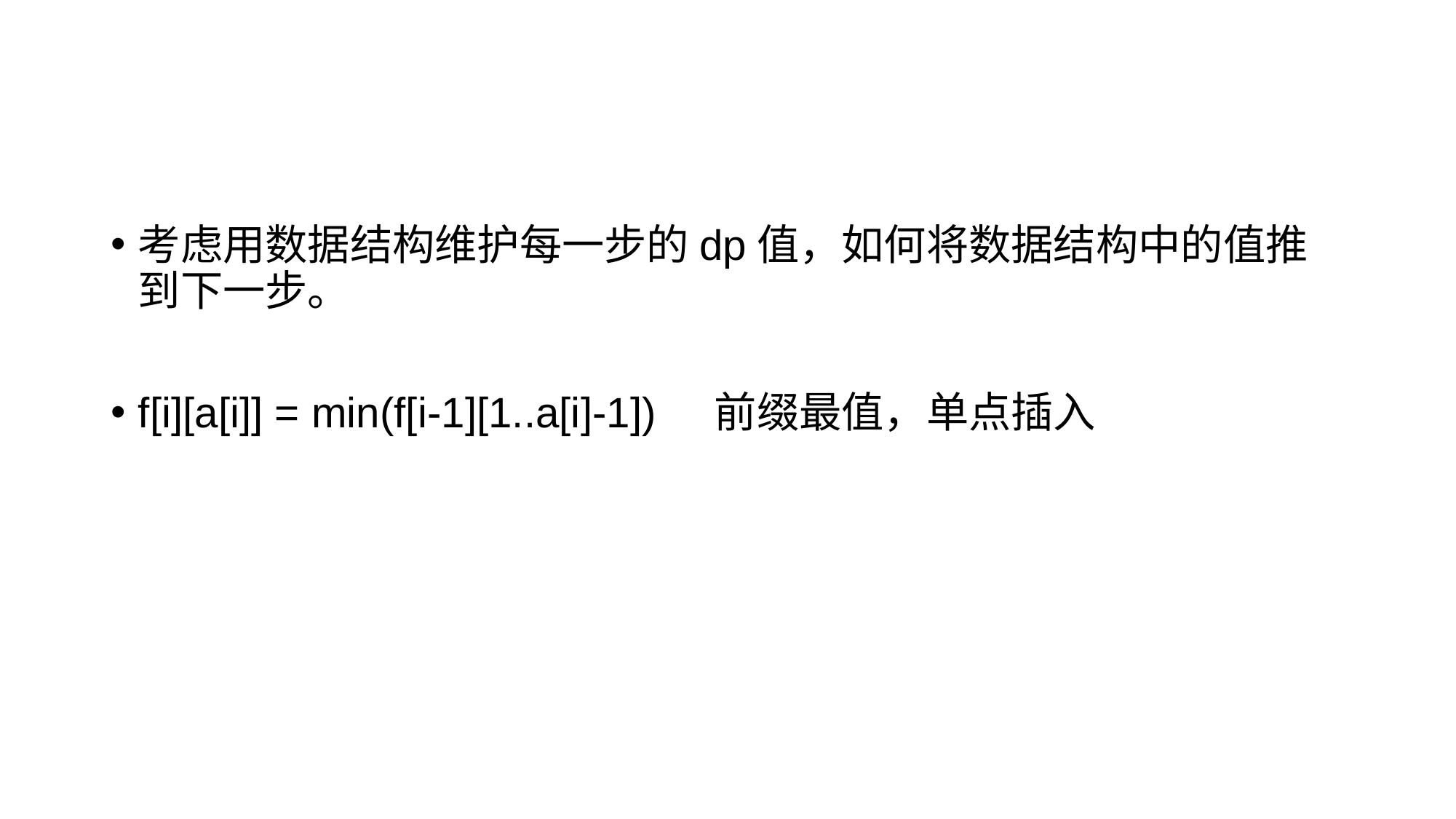

#
考虑用数据结构维护每一步的dp值，如何将数据结构中的值推到下一步。

f[i][a[i]] = min(f[i-1][1..a[i]-1])    前缀最值，单点插入